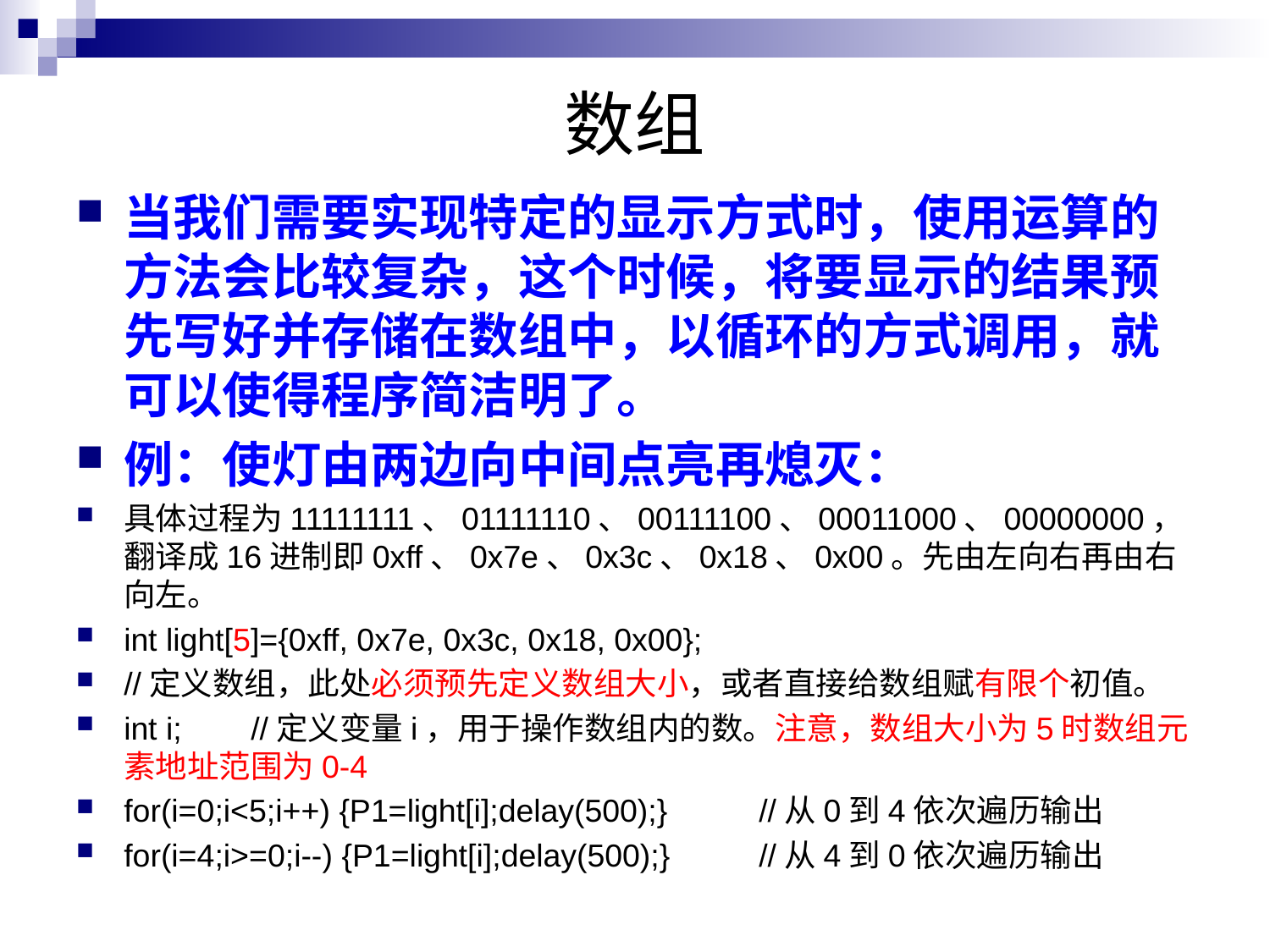

# 数组
当我们需要实现特定的显示方式时，使用运算的方法会比较复杂，这个时候，将要显示的结果预先写好并存储在数组中，以循环的方式调用，就可以使得程序简洁明了。
例：使灯由两边向中间点亮再熄灭：
具体过程为11111111、01111110、00111100、00011000、00000000，翻译成16进制即0xff、0x7e、0x3c、0x18、0x00。先由左向右再由右向左。
int light[5]={0xff, 0x7e, 0x3c, 0x18, 0x00};
//定义数组，此处必须预先定义数组大小，或者直接给数组赋有限个初值。
int i;	//定义变量i，用于操作数组内的数。注意，数组大小为5时数组元素地址范围为0-4
for(i=0;i<5;i++) {P1=light[i];delay(500);}	//从0到4依次遍历输出
for(i=4;i>=0;i--) {P1=light[i];delay(500);}	//从4到0依次遍历输出